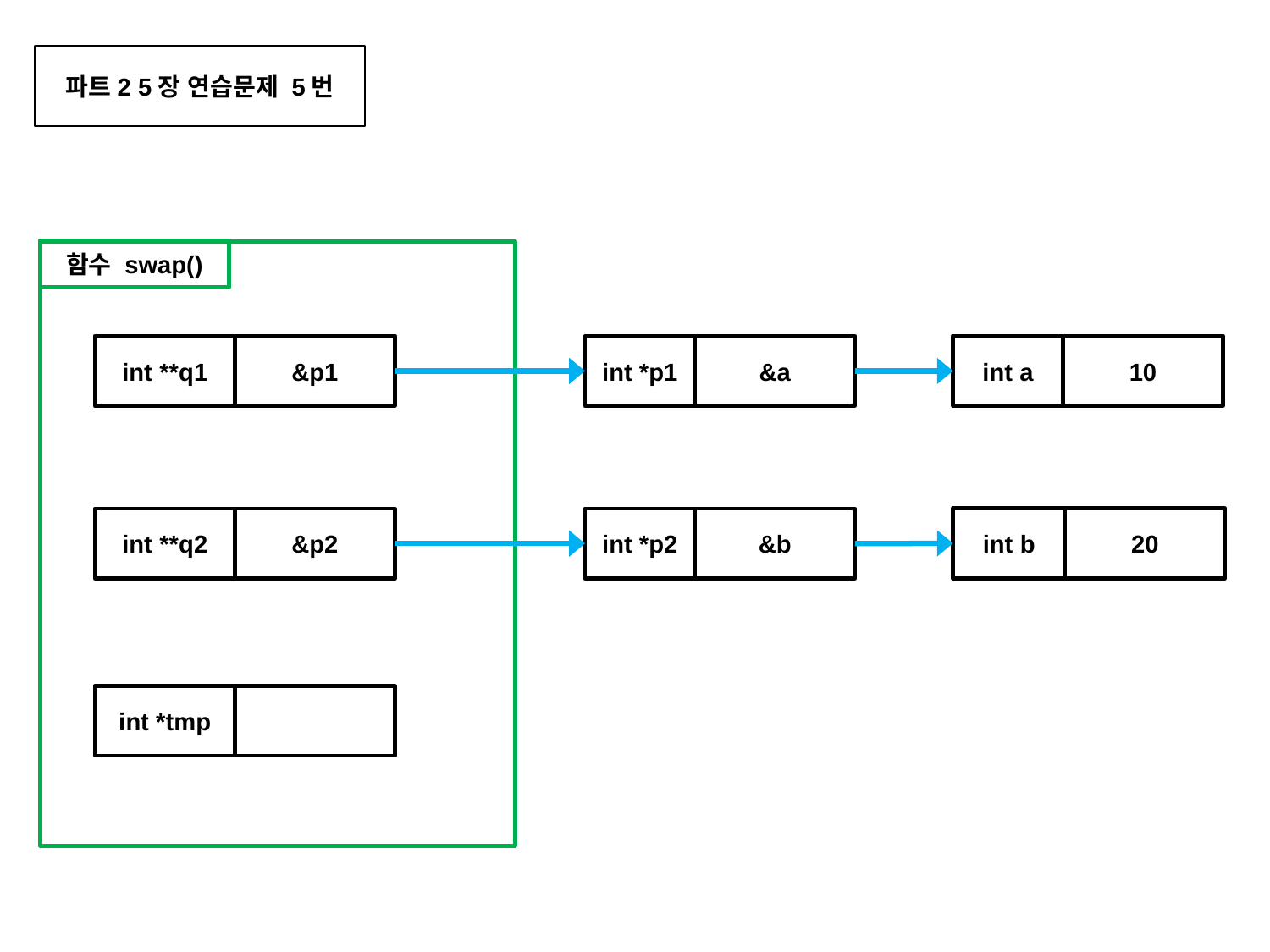

파트2 5장 연습문제 5번
함수 swap()

int **q1
&p1
int *p1
&a
int a
10
int b
20
int **q2
&p2
int *p2
&b
int *tmp